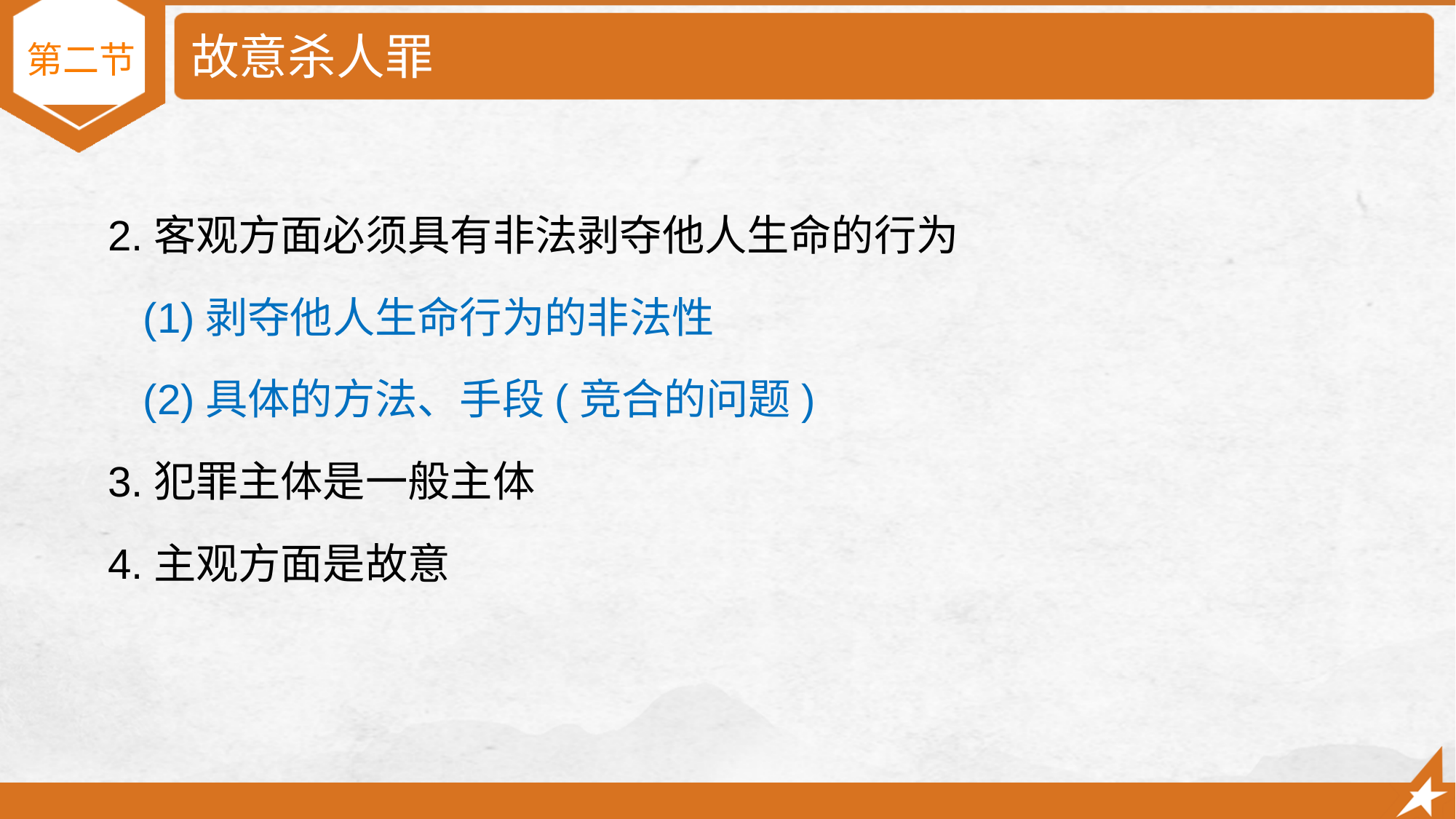

# 故意杀人罪
第二节
2.客观方面必须具有非法剥夺他人生命的行为
   (1)剥夺他人生命行为的非法性
   (2)具体的方法、手段(竞合的问题)
3.犯罪主体是一般主体
4.主观方面是故意